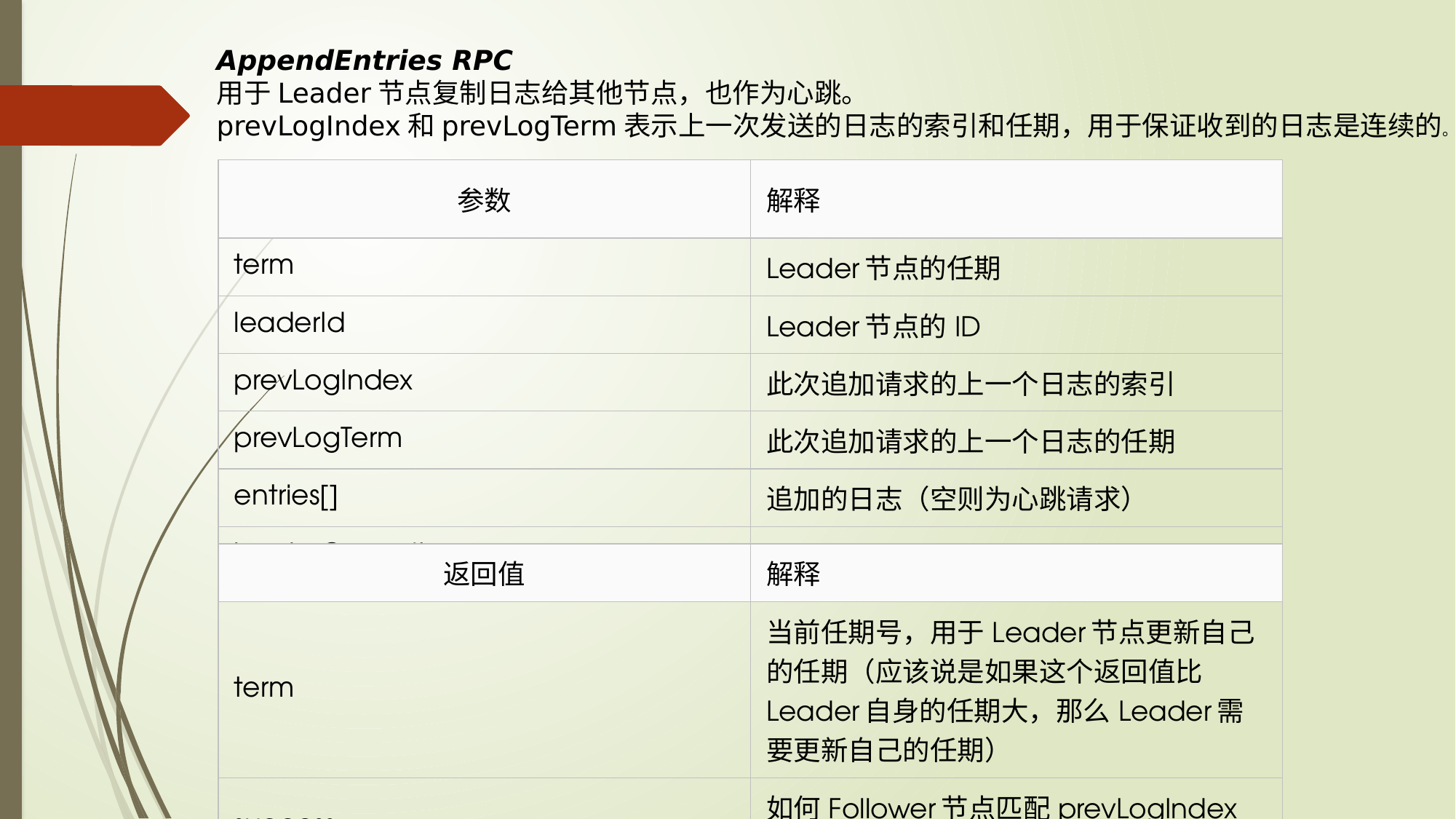

AppendEntries RPC
用于Leader节点复制日志给其他节点，也作为心跳。
prevLogIndex和prevLogTerm表示上一次发送的日志的索引和任期，用于保证收到的日志是连续的。
| 参数 | 解释 |
| --- | --- |
| term | Leader节点的任期 |
| leaderId | Leader节点的ID |
| prevLogIndex | 此次追加请求的上一个日志的索引 |
| prevLogTerm | 此次追加请求的上一个日志的任期 |
| entries[] | 追加的日志（空则为心跳请求） |
| leaderCommit | Leader上已经Commit的Index |
| 返回值 | 解释 |
| --- | --- |
| term | 当前任期号，用于Leader节点更新自己的任期（应该说是如果这个返回值比Leader自身的任期大，那么Leader需要更新自己的任期） |
| success | 如何Follower节点匹配prevLogIndex和prevLogTerm，返回true |